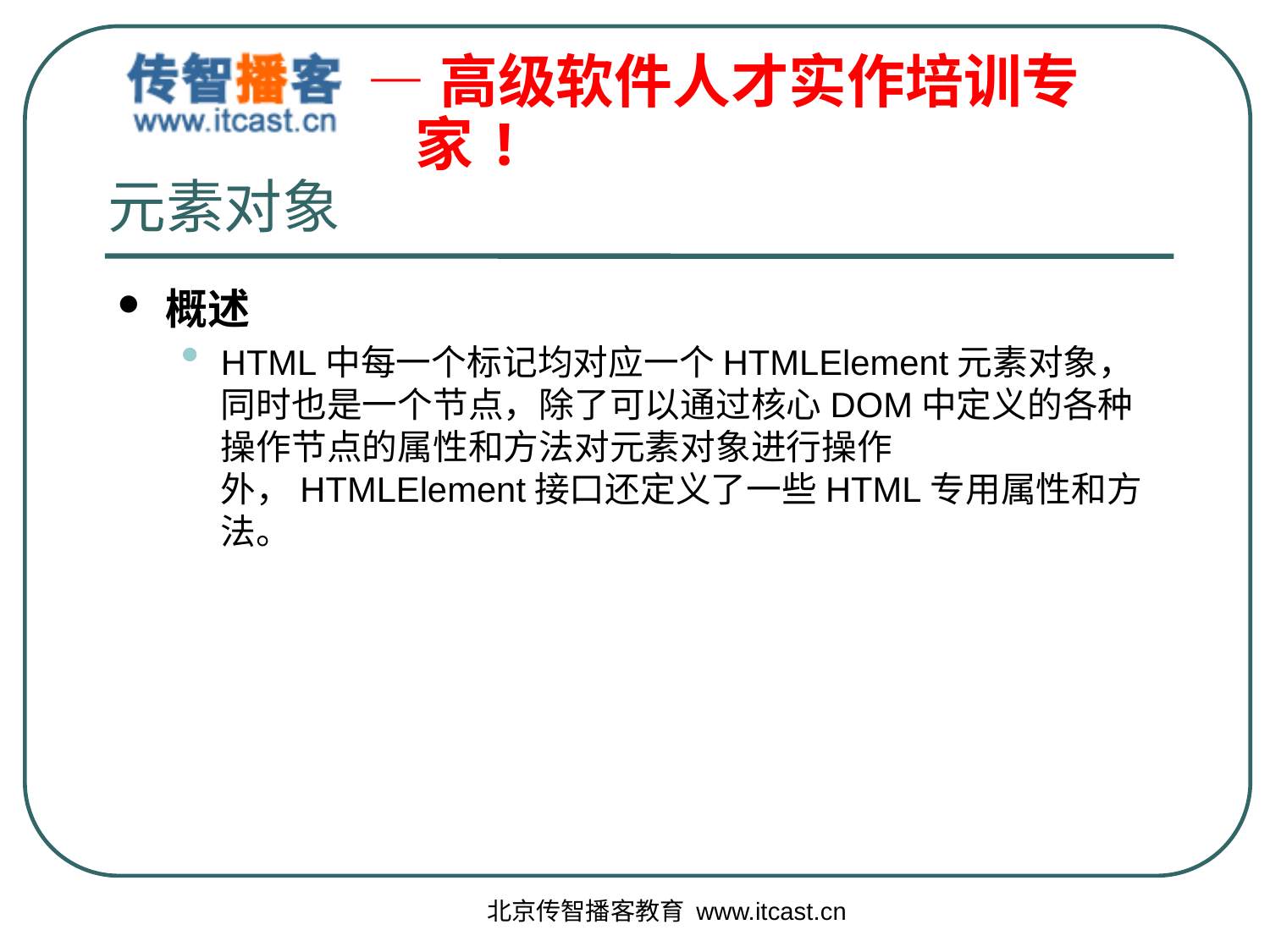

# 元素对象
概述
HTML中每一个标记均对应一个HTMLElement元素对象，同时也是一个节点，除了可以通过核心DOM中定义的各种操作节点的属性和方法对元素对象进行操作外，HTMLElement接口还定义了一些HTML专用属性和方法。